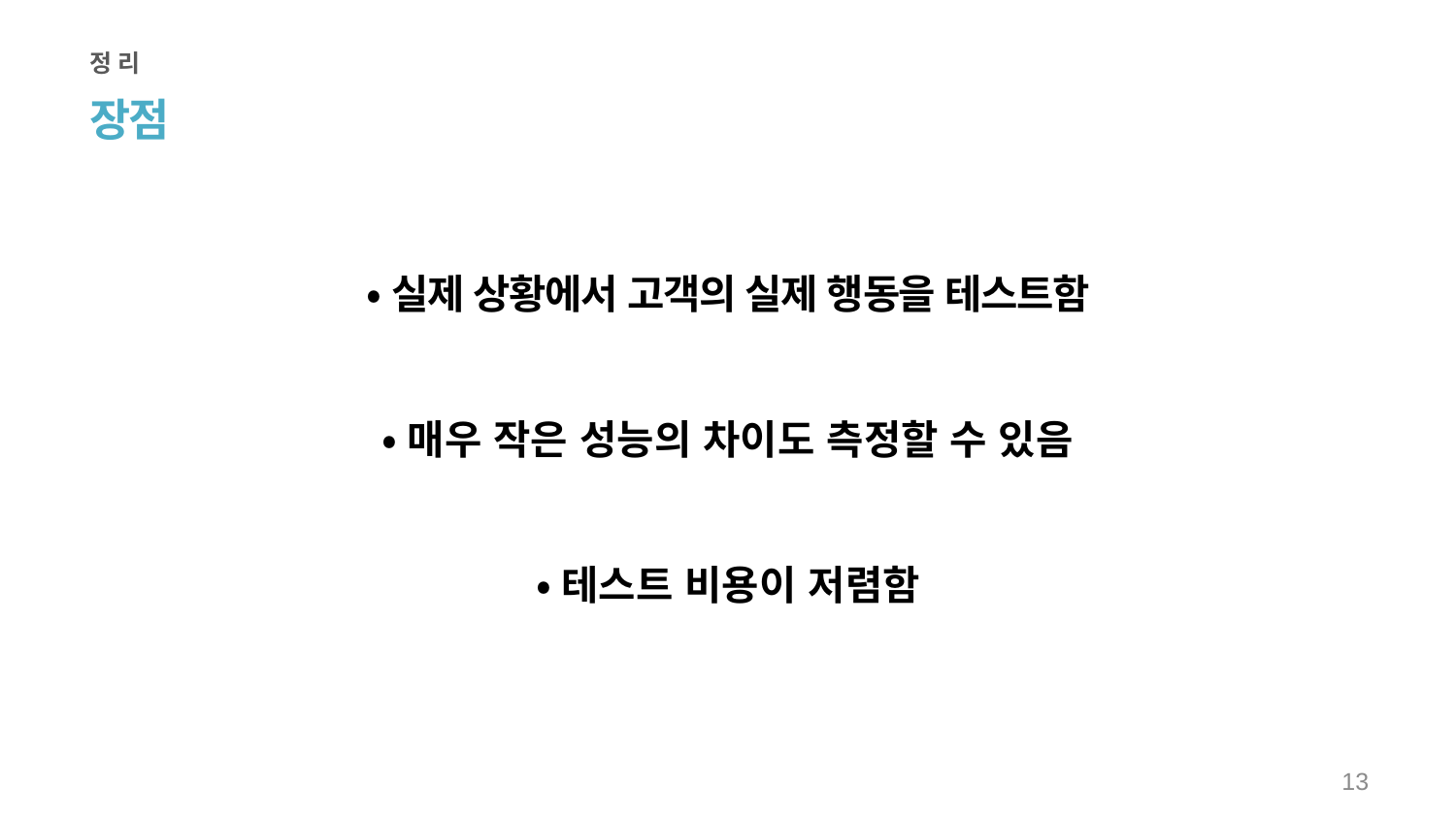

정리
장점
•실제 상황에서 고객의 실제 행동을 테스트함

•매우 작은 성능의 차이도 측정할 수 있음

•테스트 비용이 저렴함
13